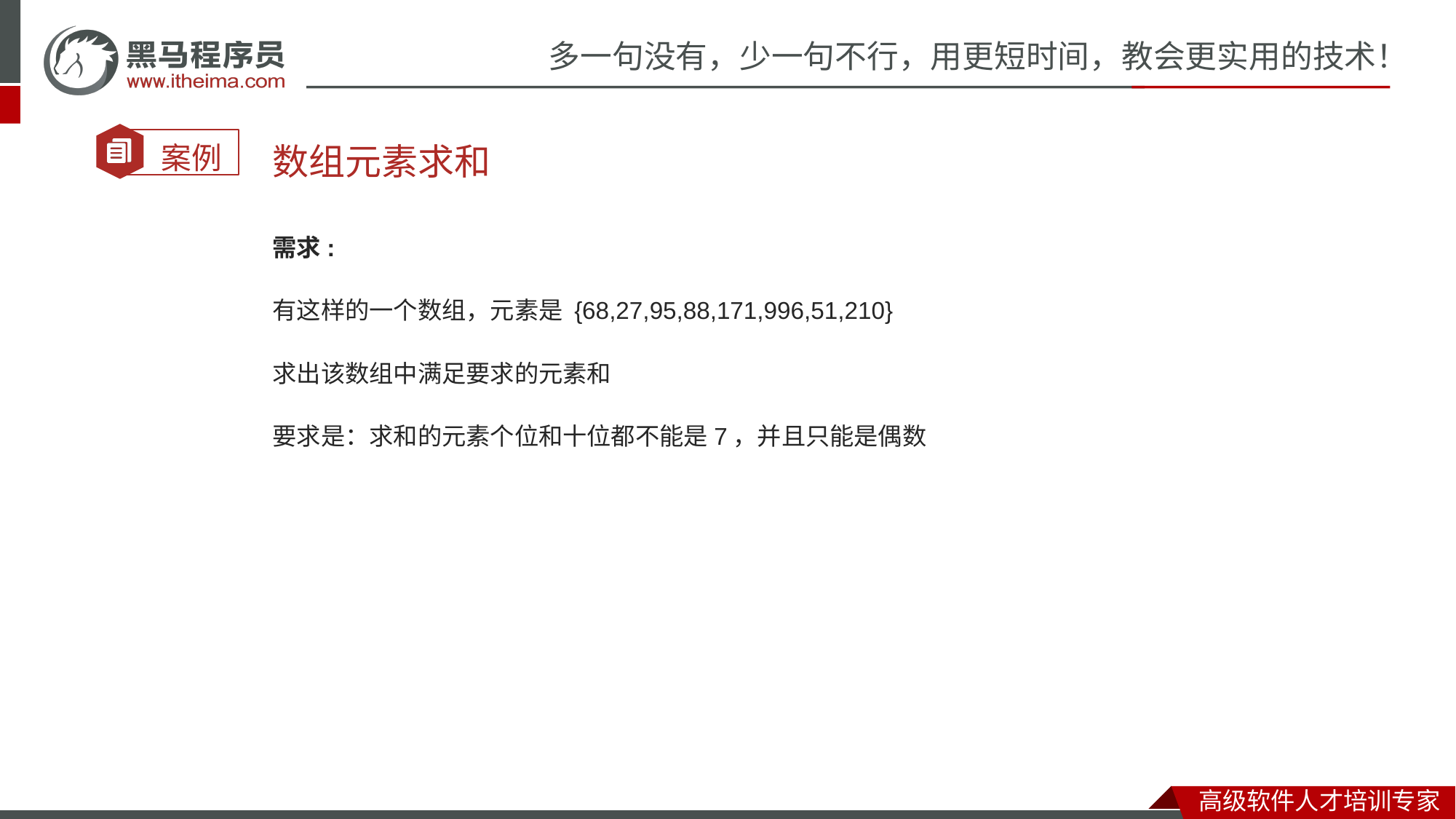

数组元素求和
需求:
有这样的一个数组，元素是 {68,27,95,88,171,996,51,210}
求出该数组中满足要求的元素和
要求是：求和的元素个位和十位都不能是7，并且只能是偶数